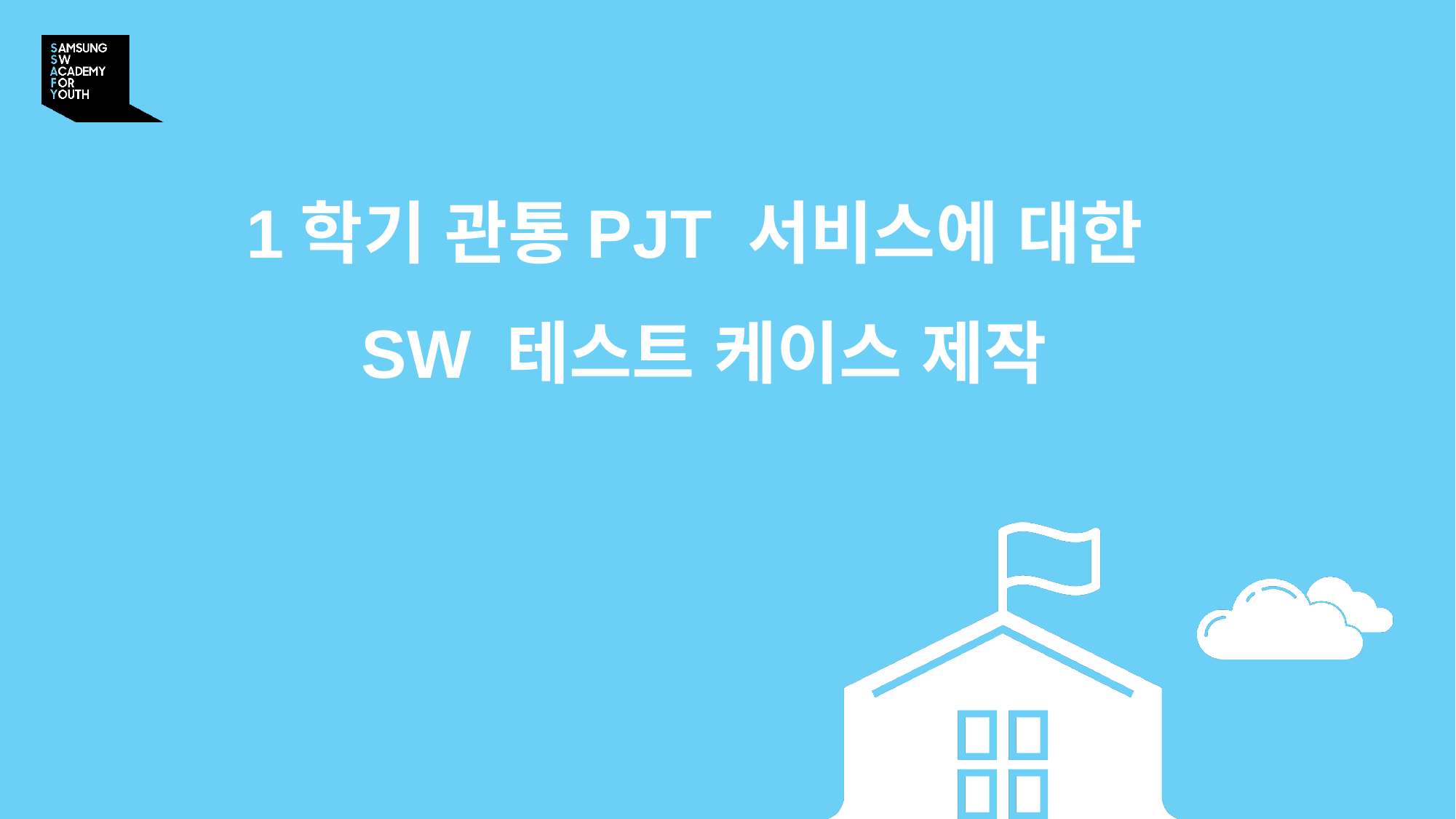

1학기 관통PJT 서비스에 대한
SW 테스트 케이스 제작